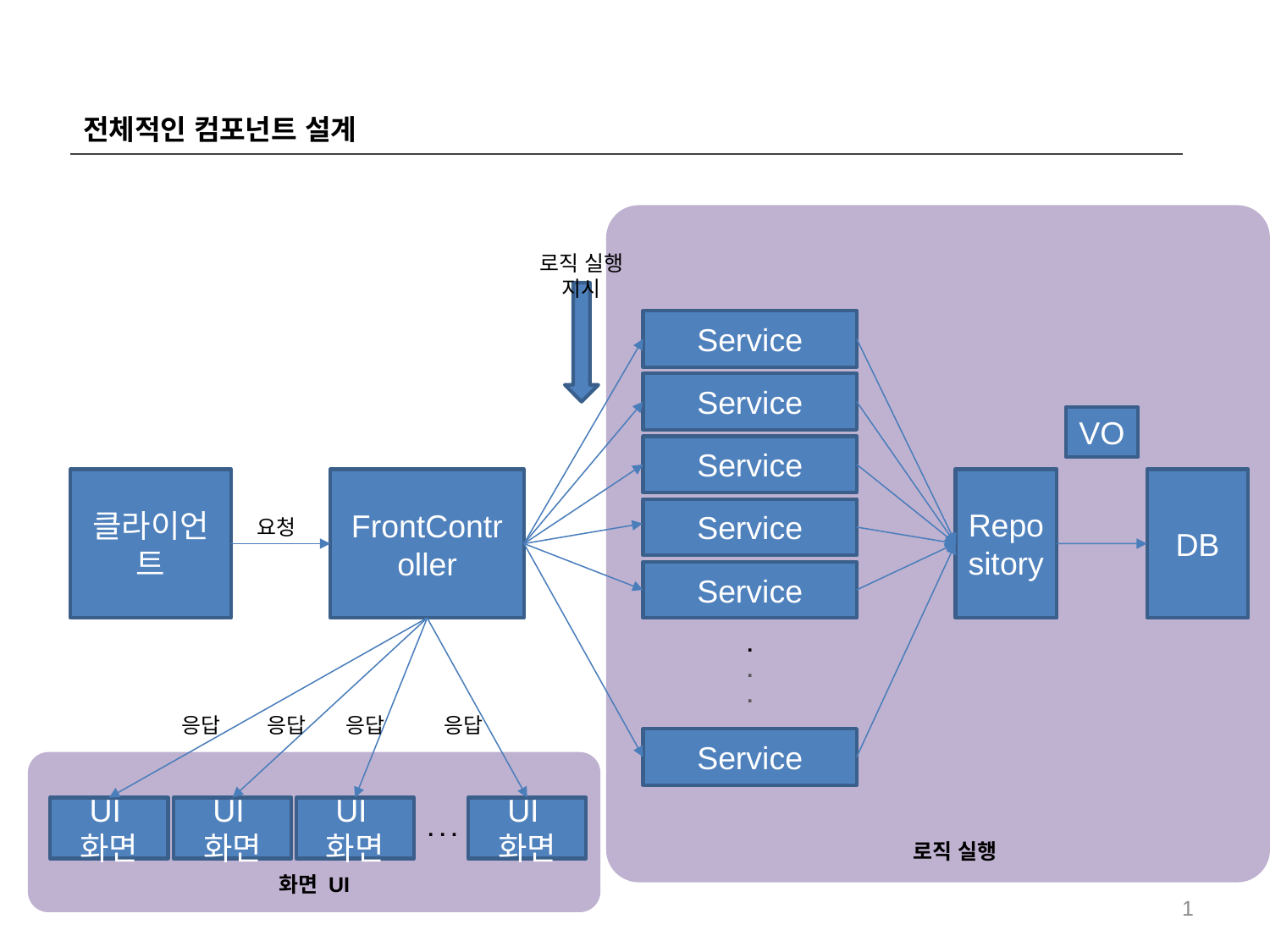

전체적인 컴포넌트 설계

로직 실행 지시

Service
Service
VO
Service
DB
Repository
클라이언트
FrontController
Service
요청
Service
.
.
.
응답
응답
응답
응답
Service

UI화면
UI화면
UI화면
UI화면
. . .
로직 실행
화면 UI
1